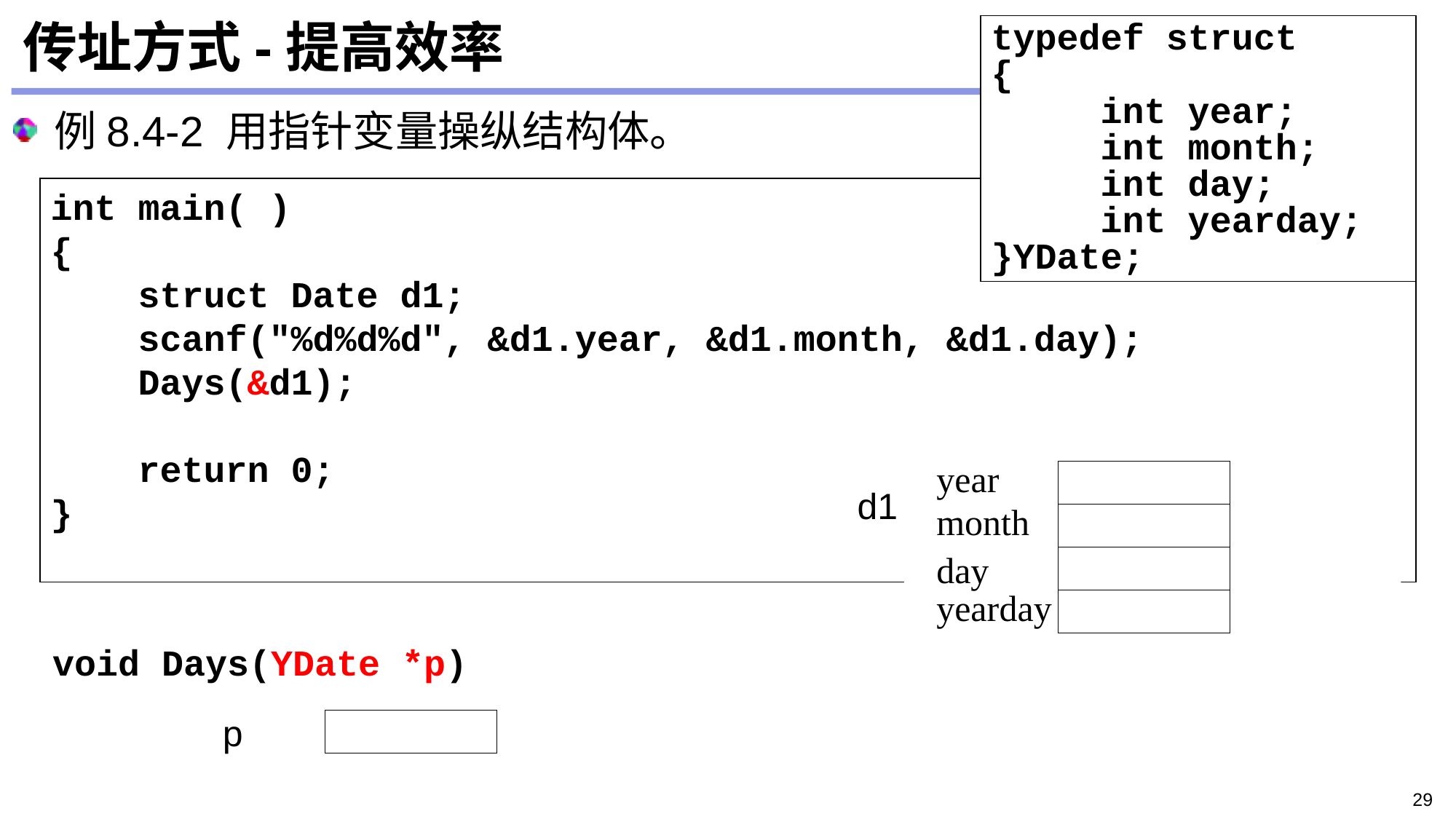

# 传址方式-提高效率
typedef struct
{
     int year;
     int month;
     int day;
     int yearday;
}YDate;
例8.4-2 用指针变量操纵结构体。

int main( )
{
    struct Date d1;
    scanf("%d%d%d", &d1.year, &d1.month, &d1.day);
    Days(&d1);

    return 0;
}

year

month

day

yearday

d1
void Days(YDate *p)
p

29